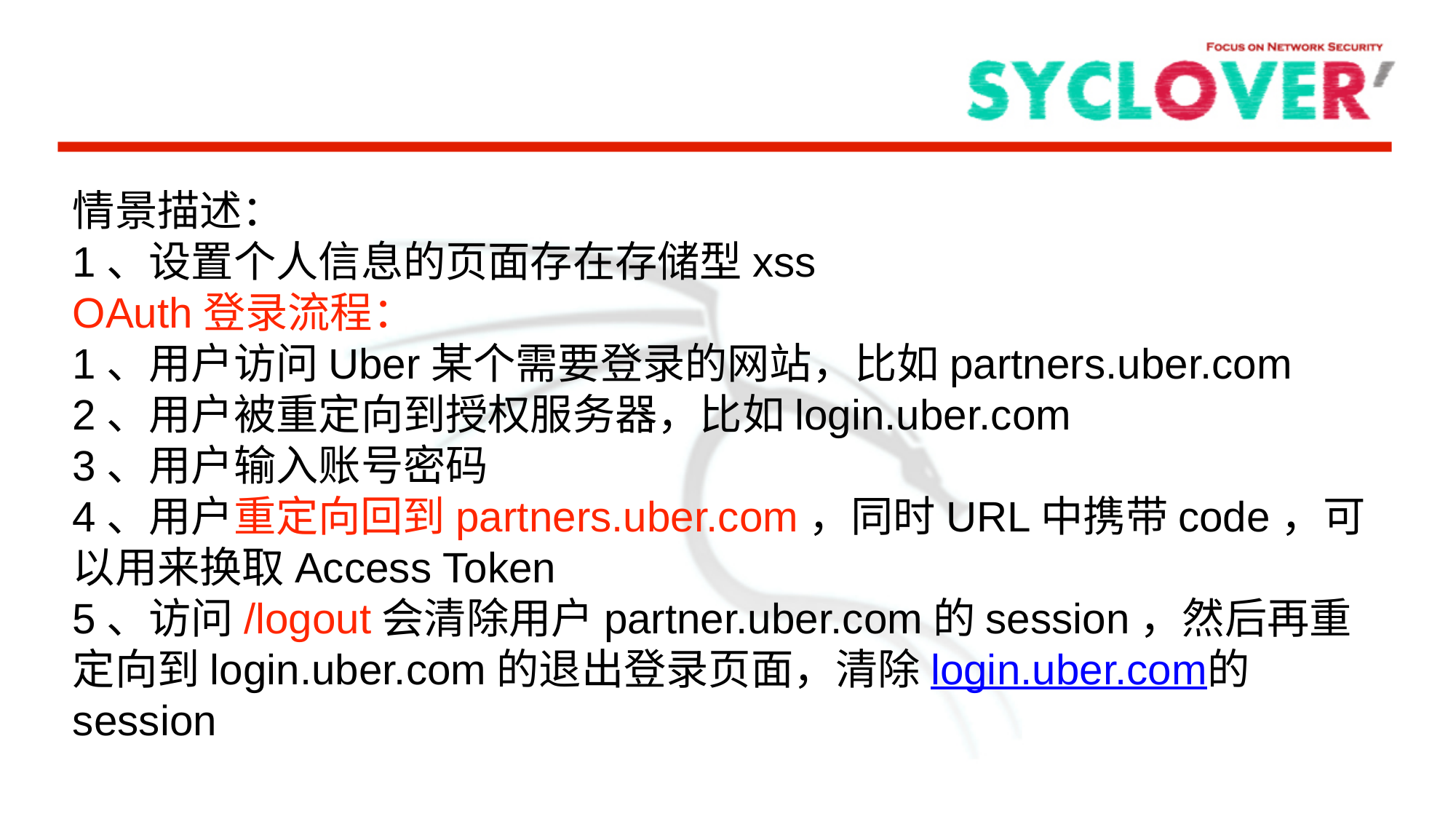

情景描述：
1、设置个人信息的页面存在存储型xss
OAuth登录流程：
1、用户访问Uber某个需要登录的网站，比如partners.uber.com
2、用户被重定向到授权服务器，比如login.uber.com
3、用户输入账号密码
4、用户重定向回到partners.uber.com，同时URL中携带code，可以用来换取Access Token
5、访问/logout会清除用户partner.uber.com的session，然后再重定向到login.uber.com的退出登录页面，清除login.uber.com的session